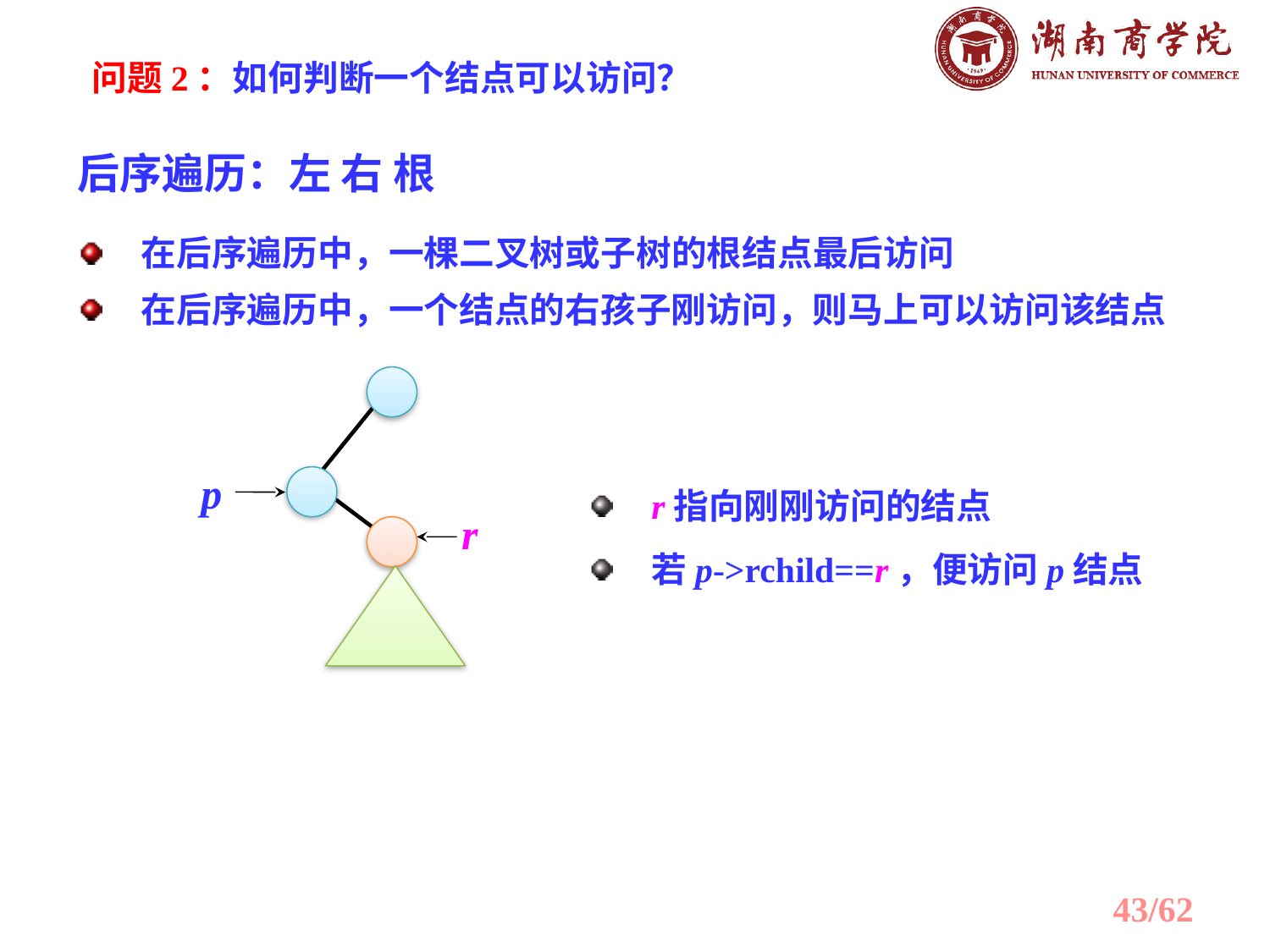

问题2：如何判断一个结点可以访问？
后序遍历：左 右 根
在后序遍历中，一棵二叉树或子树的根结点最后访问
在后序遍历中，一个结点的右孩子刚访问，则马上可以访问该结点

p

r

r指向刚刚访问的结点
若p->rchild==r，便访问p结点
43/62